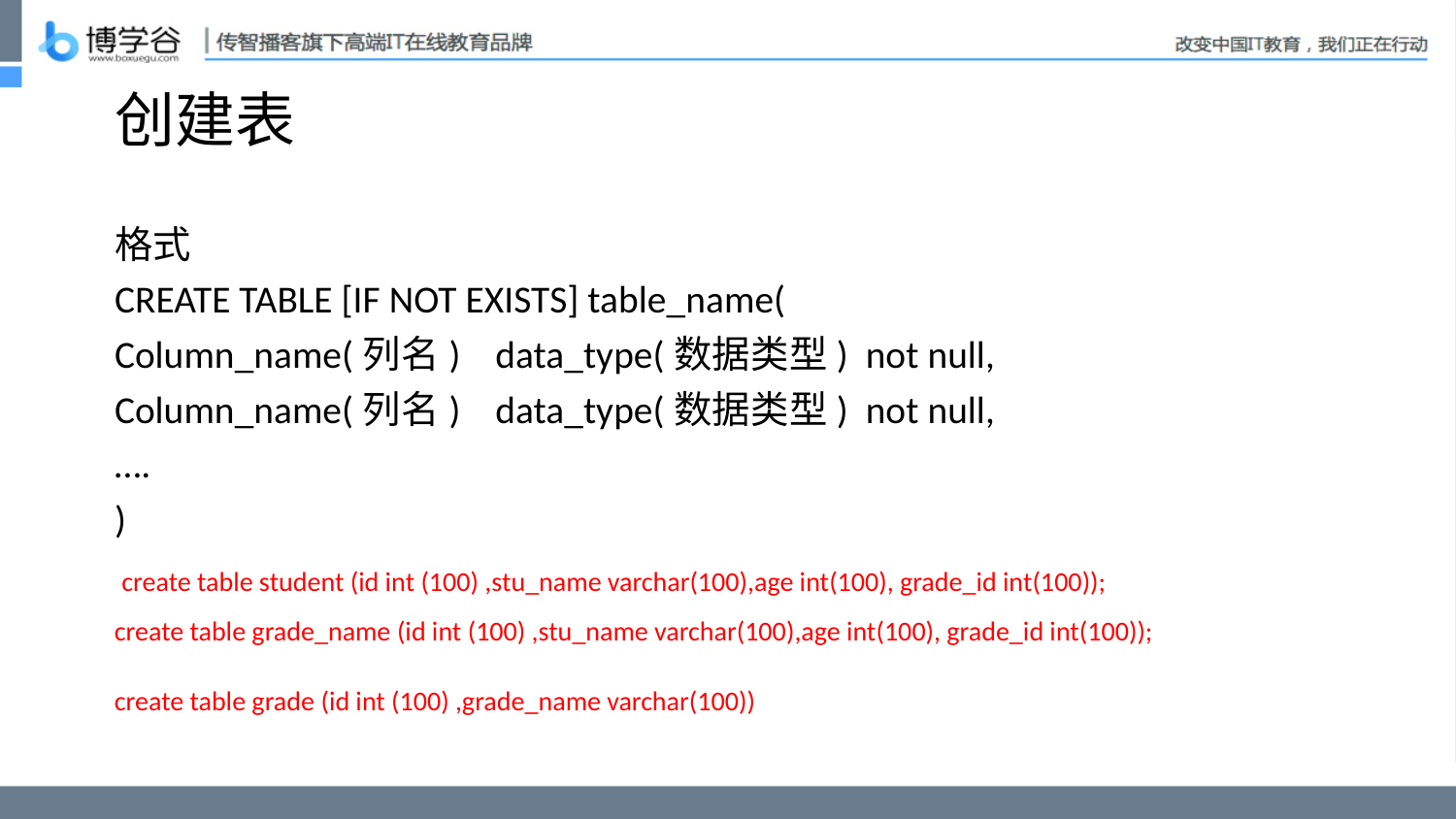

# 创建表
格式
CREATE TABLE [IF NOT EXISTS] table_name(
Column_name(列名)    data_type(数据类型)  not null,
Column_name(列名)    data_type(数据类型)  not null,
….
)
create table student (id int (100) ,stu_name varchar(100),age int(100), grade_id int(100));

create table grade_name (id int (100) ,stu_name varchar(100),age int(100), grade_id int(100));
create table grade (id int (100) ,grade_name varchar(100))